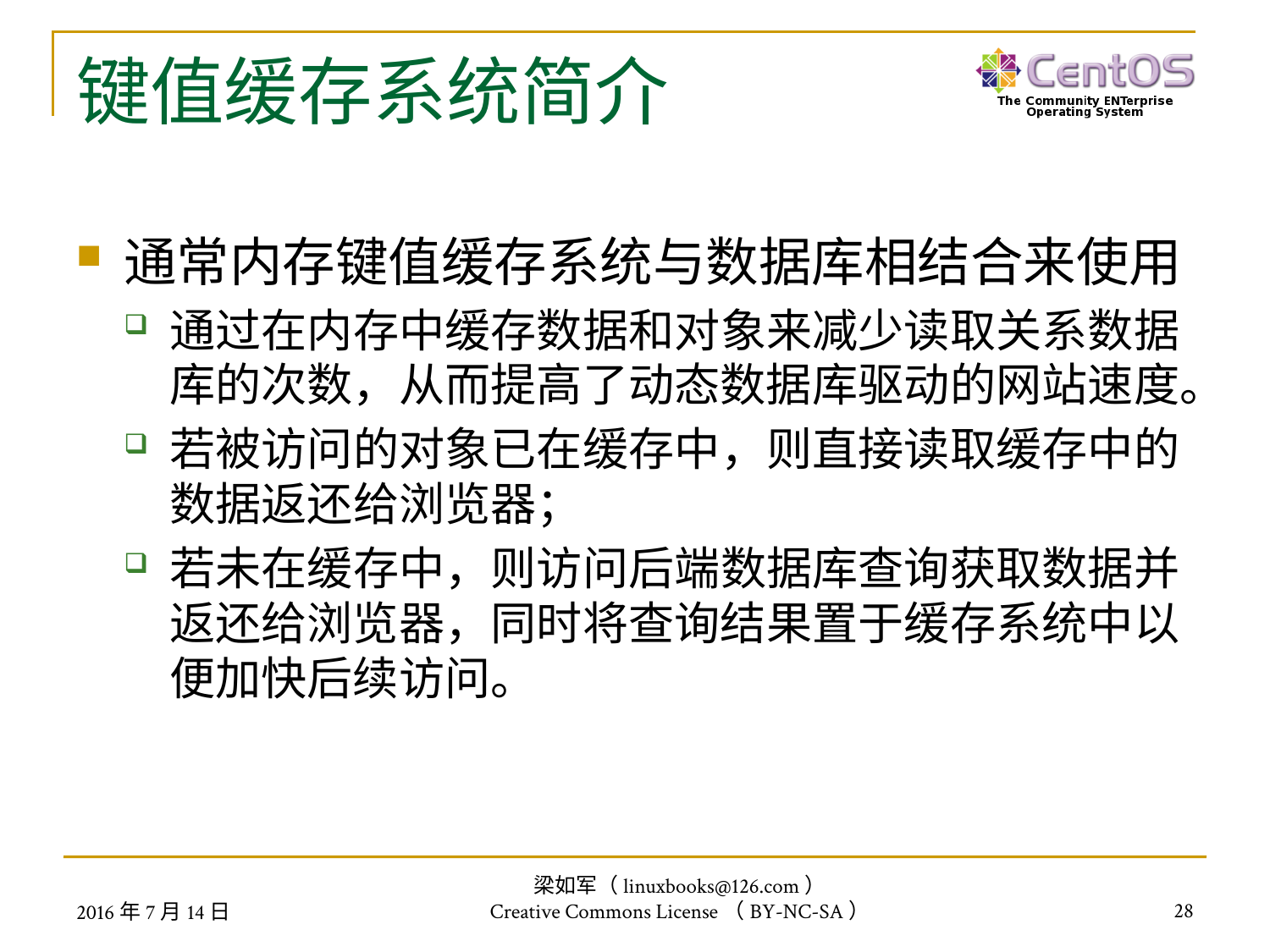

# 键值缓存系统简介
通常内存键值缓存系统与数据库相结合来使用
通过在内存中缓存数据和对象来减少读取关系数据库的次数，从而提高了动态数据库驱动的网站速度。
若被访问的对象已在缓存中，则直接读取缓存中的数据返还给浏览器；
若未在缓存中，则访问后端数据库查询获取数据并返还给浏览器，同时将查询结果置于缓存系统中以便加快后续访问。
梁如军（linuxbooks@126.com）
Creative Commons License（BY-NC-SA）
2016年7月14日
28